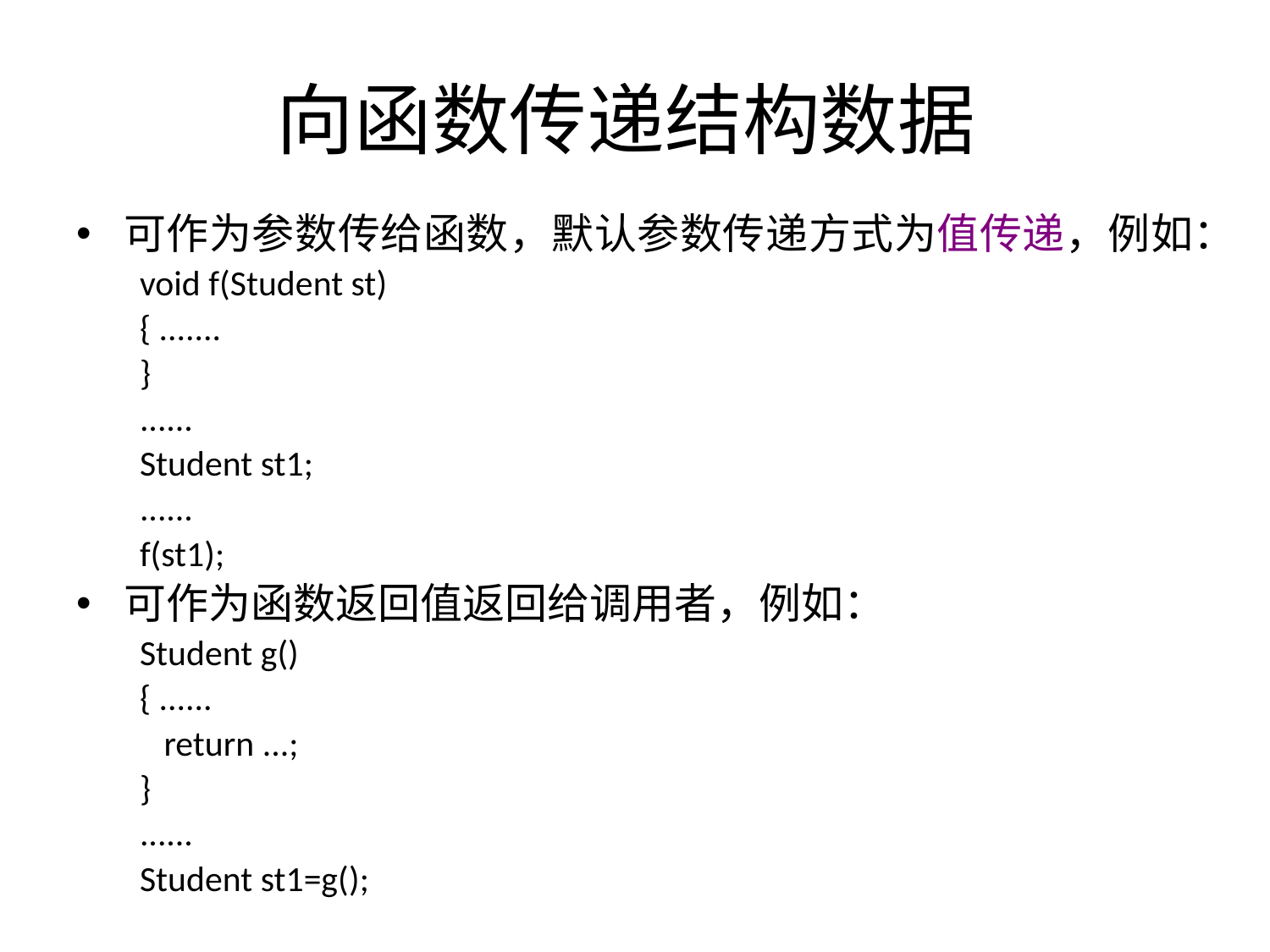

# 向函数传递结构数据
可作为参数传给函数，默认参数传递方式为值传递，例如：
void f(Student st)
{ .......
}
......
Student st1;
......
f(st1);
可作为函数返回值返回给调用者，例如：
Student g()
{ ......
   return ...;
}
......
Student st1=g();